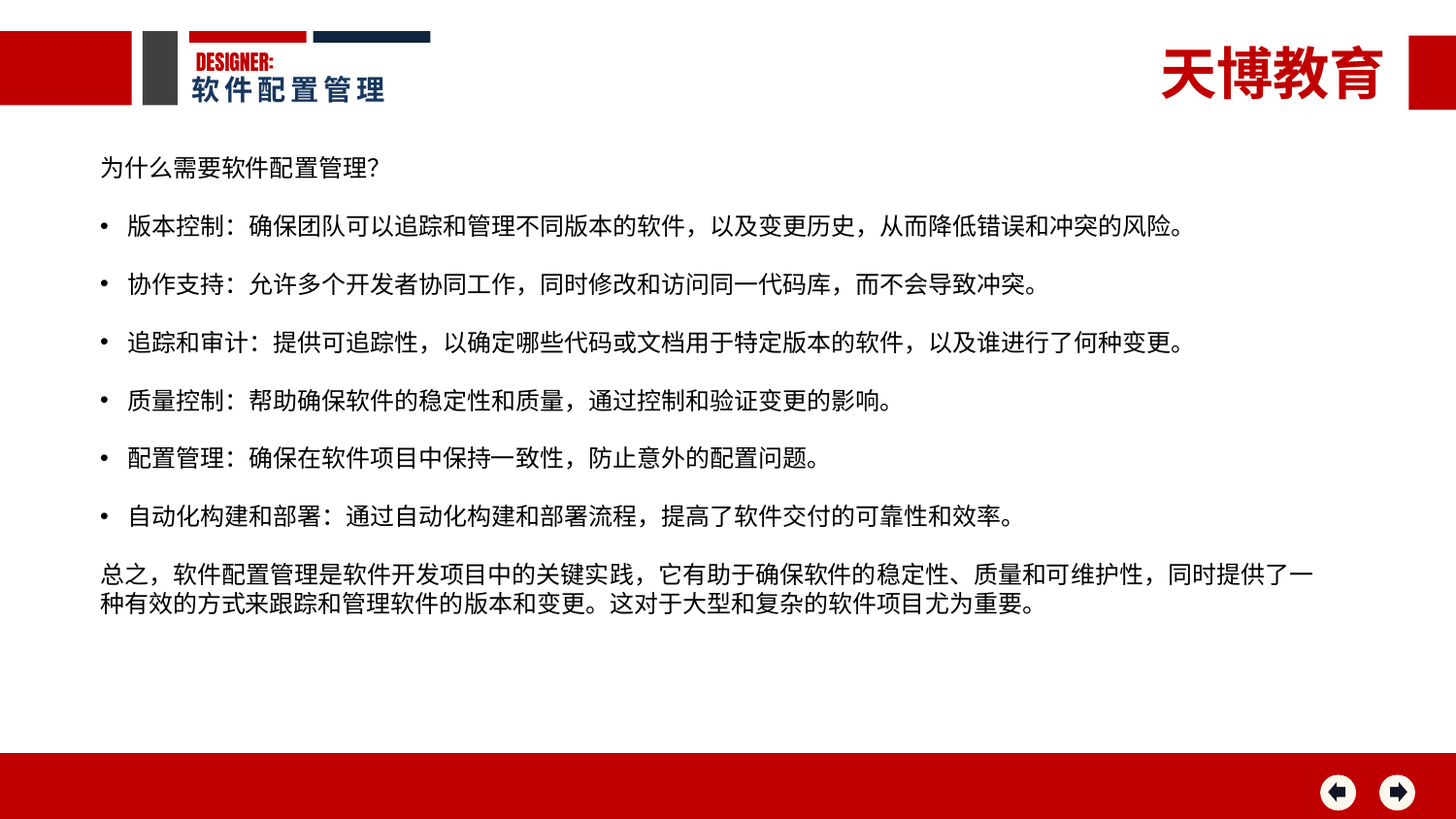

天博教育
DESIGNER:
软件配置管理
为什么需要软件配置管理？

版本控制：确保团队可以追踪和管理不同版本的软件，以及变更历史，从而降低错误和冲突的风险。

协作支持：允许多个开发者协同工作，同时修改和访问同一代码库，而不会导致冲突。

追踪和审计：提供可追踪性，以确定哪些代码或文档用于特定版本的软件，以及谁进行了何种变更。

质量控制：帮助确保软件的稳定性和质量，通过控制和验证变更的影响。

配置管理：确保在软件项目中保持一致性，防止意外的配置问题。

自动化构建和部署：通过自动化构建和部署流程，提高了软件交付的可靠性和效率。

总之，软件配置管理是软件开发项目中的关键实践，它有助于确保软件的稳定性、质量和可维护性，同时提供了一种有效的方式来跟踪和管理软件的版本和变更。这对于大型和复杂的软件项目尤为重要。